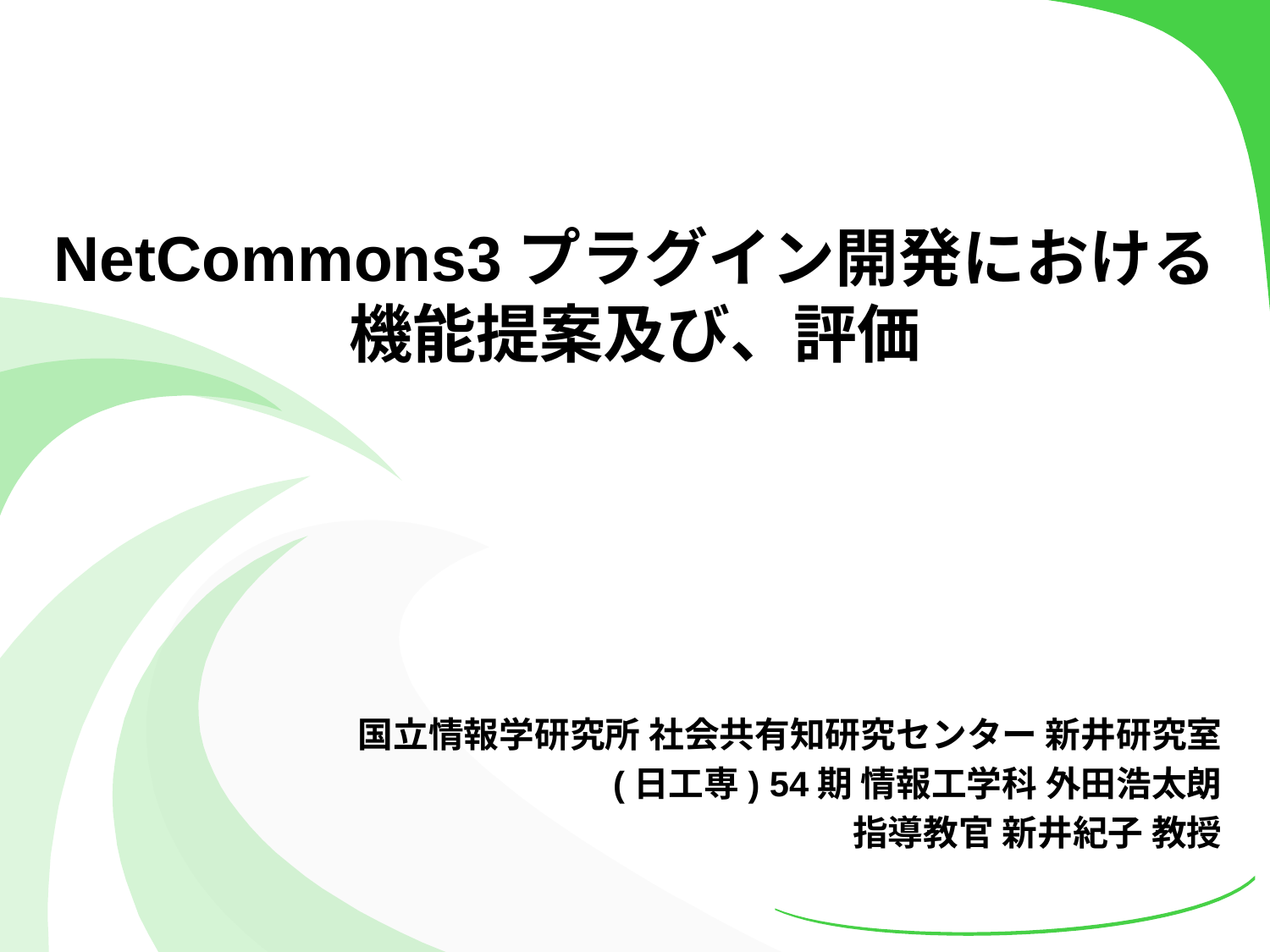

# NetCommons3プラグイン開発における 機能提案及び、評価
国立情報学研究所 社会共有知研究センター 新井研究室
(日工専) 54期 情報工学科 外田浩太朗
指導教官 新井紀子 教授